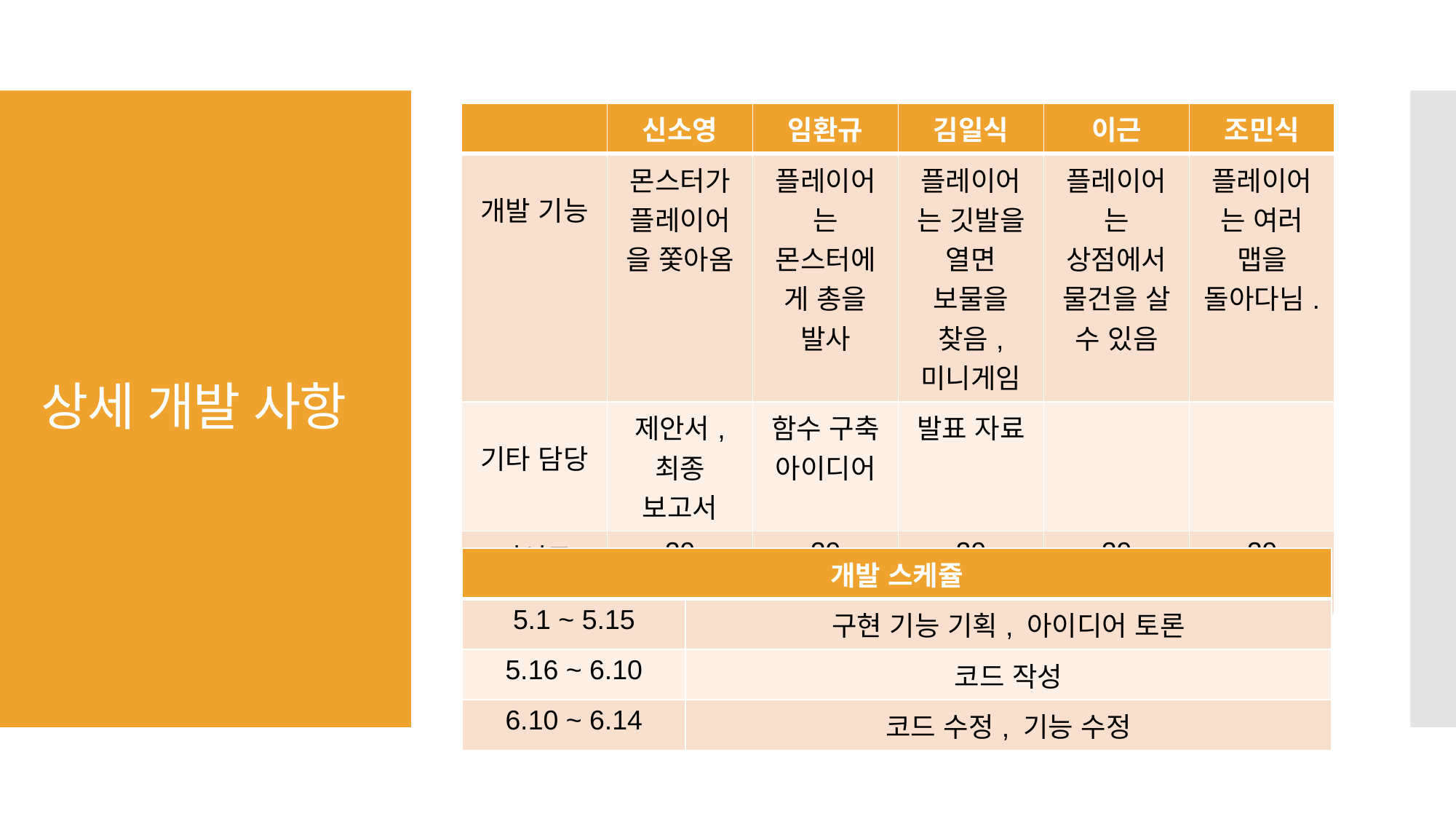

|  | 신소영 | 임환규 | 김일식 | 이근 | 조민식 |
| --- | --- | --- | --- | --- | --- |
| 개발 기능 | 몬스터가 플레이어을 쫓아옴 | 플레이어는 몬스터에게 총을 발사 | 플레이어는 깃발을 열면 보물을 찾음, 미니게임 | 플레이어는 상점에서 물건을 살 수 있음 | 플레이어는 여러 맵을 돌아다님. |
| 기타 담당 | 제안서, 최종 보고서 | 함수 구축 아이디어 | 발표 자료 |  |  |
| 기여도 | 20 | 20 | 20 | 20 | 20 |
# 상세 개발 사항
| 개발 스케쥴 |  |
| --- | --- |
| 5.1 ~ 5.15 | 구현 기능 기획, 아이디어 토론 |
| 5.16 ~ 6.10 | 코드 작성 |
| 6.10 ~ 6.14 | 코드 수정, 기능 수정 |